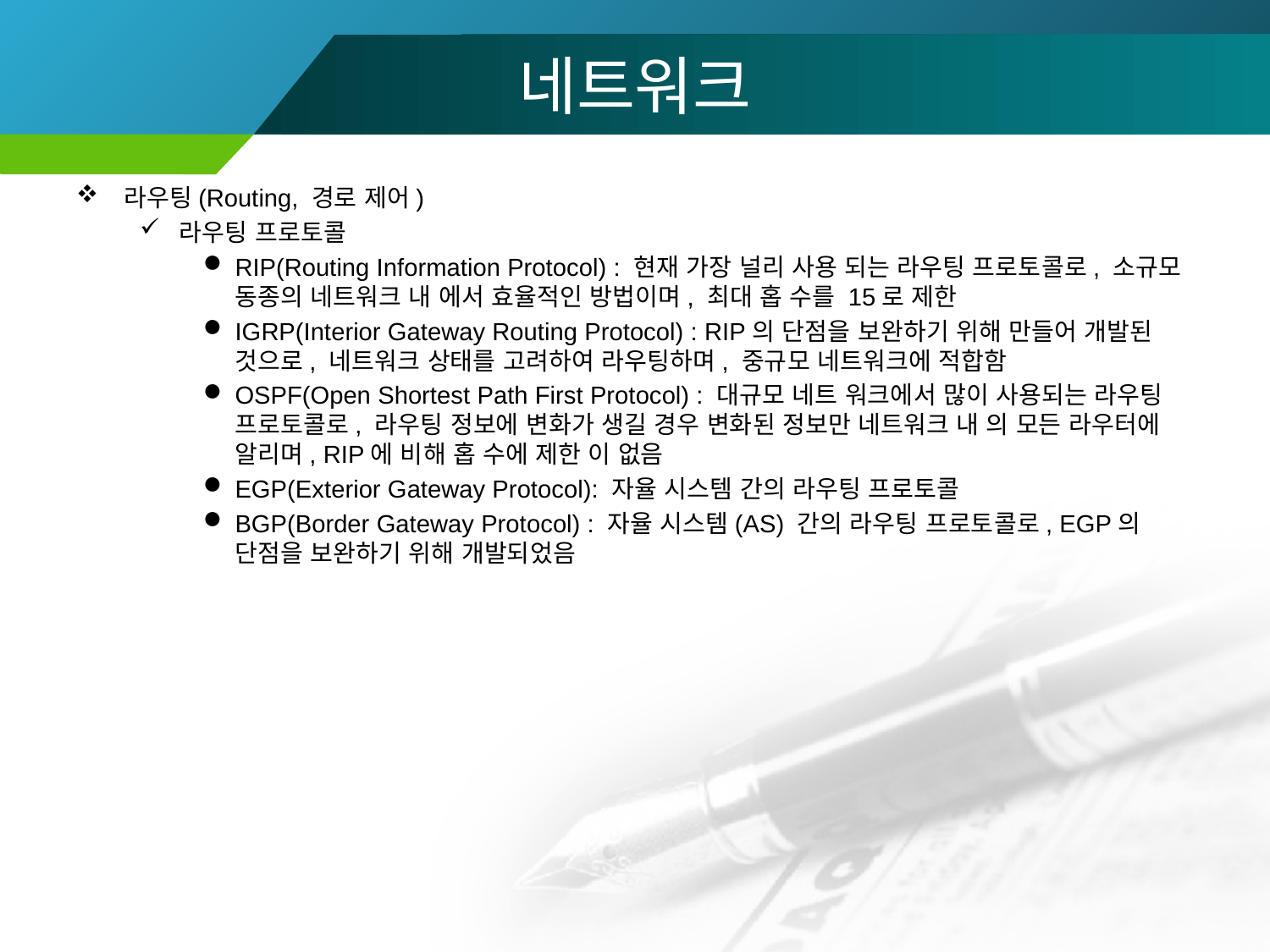

# 네트워크
라우팅(Routing, 경로 제어)
라우팅 프로토콜
RIP(Routing Information Protocol) : 현재 가장 널리 사용 되는 라우팅 프로토콜로, 소규모 동종의 네트워크 내 에서 효율적인 방법이며, 최대 홉 수를 15로 제한
IGRP(Interior Gateway Routing Protocol) : RIP의 단점을 보완하기 위해 만들어 개발된 것으로, 네트워크 상태를 고려하여 라우팅하며, 중규모 네트워크에 적합함
OSPF(Open Shortest Path First Protocol) : 대규모 네트 워크에서 많이 사용되는 라우팅 프로토콜로, 라우팅 정보에 변화가 생길 경우 변화된 정보만 네트워크 내 의 모든 라우터에 알리며, RIP에 비해 홉 수에 제한 이 없음
EGP(Exterior Gateway Protocol): 자율 시스템 간의 라우팅 프로토콜
BGP(Border Gateway Protocol) : 자율 시스템(AS) 간의 라우팅 프로토콜로, EGP의 단점을 보완하기 위해 개발되었음